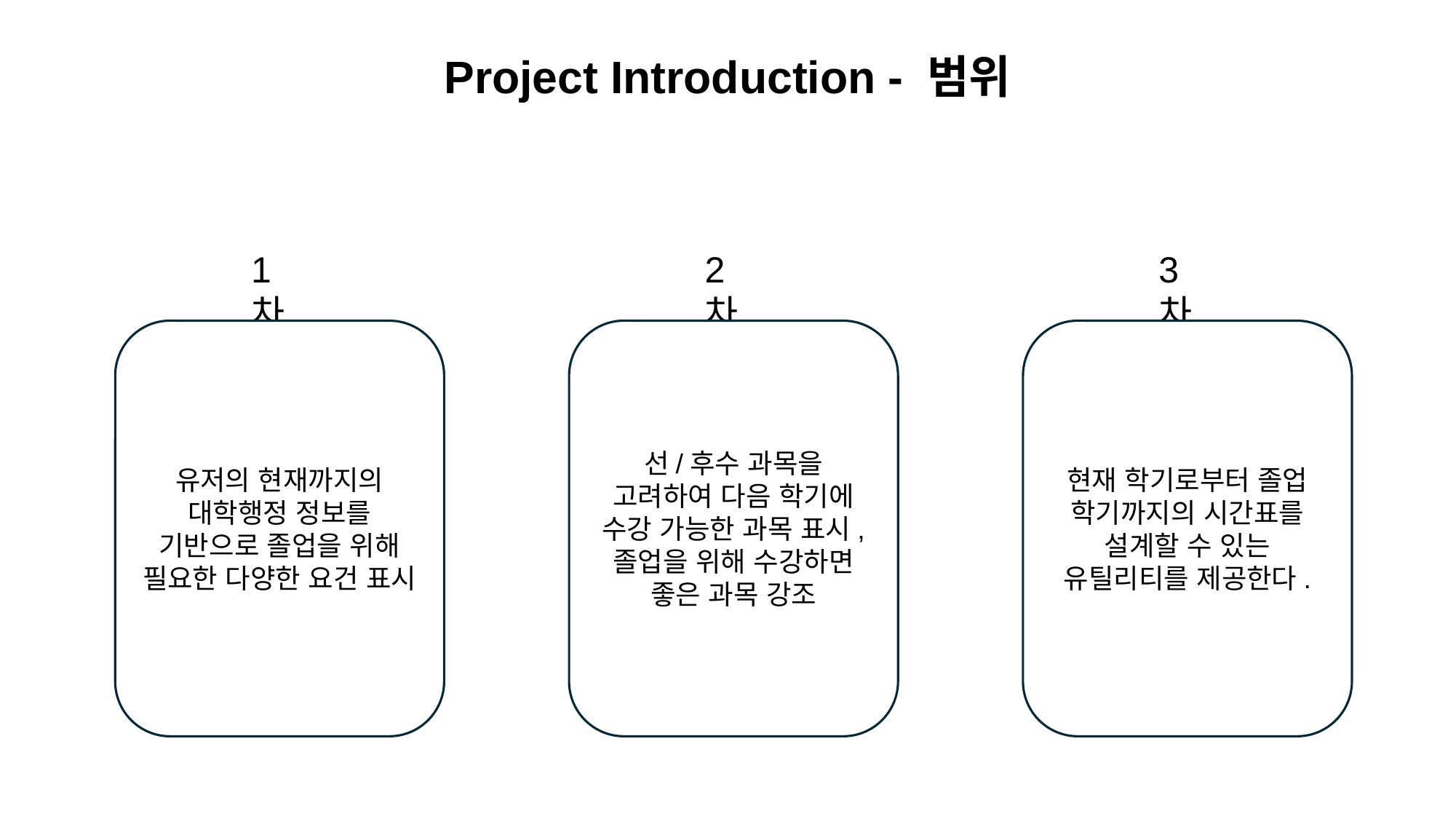

# Project Introduction - 범위
1차
2차
3차
유저의 현재까지의 대학행정 정보를 기반으로 졸업을 위해 필요한 다양한 요건 표시
선/후수 과목을 고려하여 다음 학기에 수강 가능한 과목 표시, 졸업을 위해 수강하면 좋은 과목 강조
현재 학기로부터 졸업 학기까지의 시간표를 설계할 수 있는 유틸리티를 제공한다.